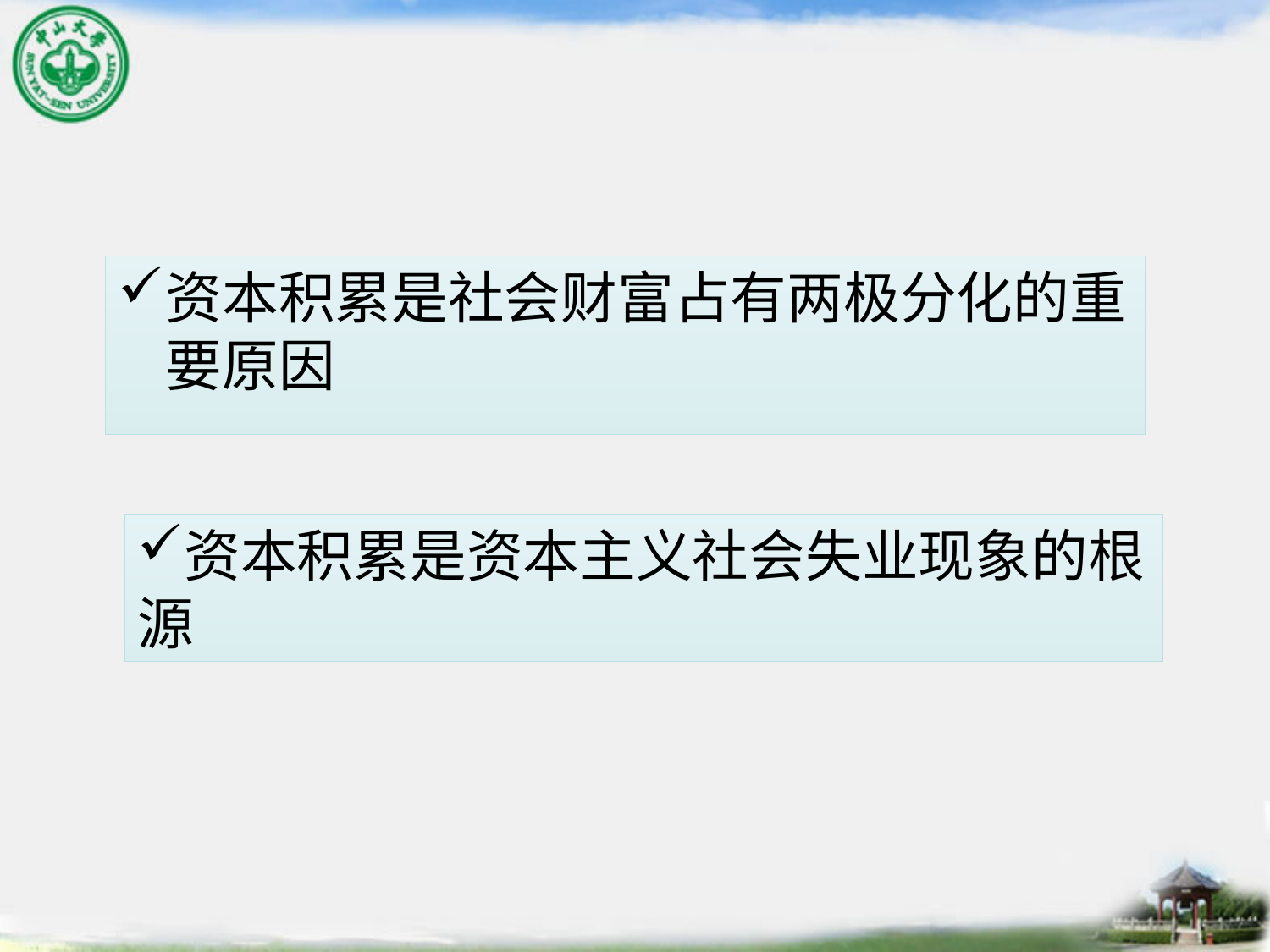

资本积累是社会财富占有两极分化的重要原因
资本积累是资本主义社会失业现象的根源